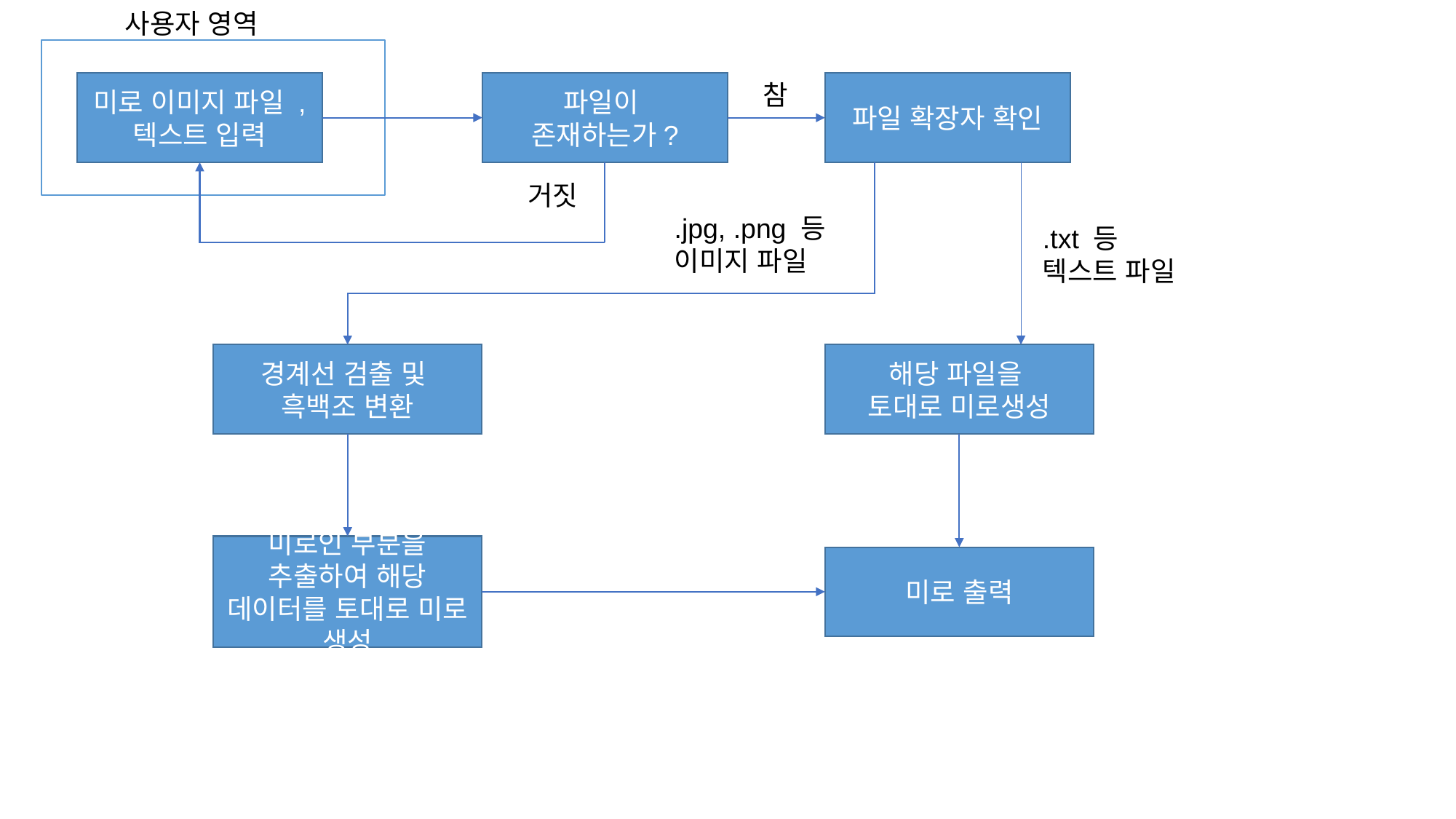

사용자 영역

참
미로 이미지 파일 , 텍스트 입력
파일이
존재하는가?
파일 확장자 확인
거짓
.jpg, .png 등
이미지 파일
.txt 등
텍스트 파일
경계선 검출 및
흑백조 변환
해당 파일을
토대로 미로생성
미로인 부분을 추출하여 해당 데이터를 토대로 미로 생성
미로 출력